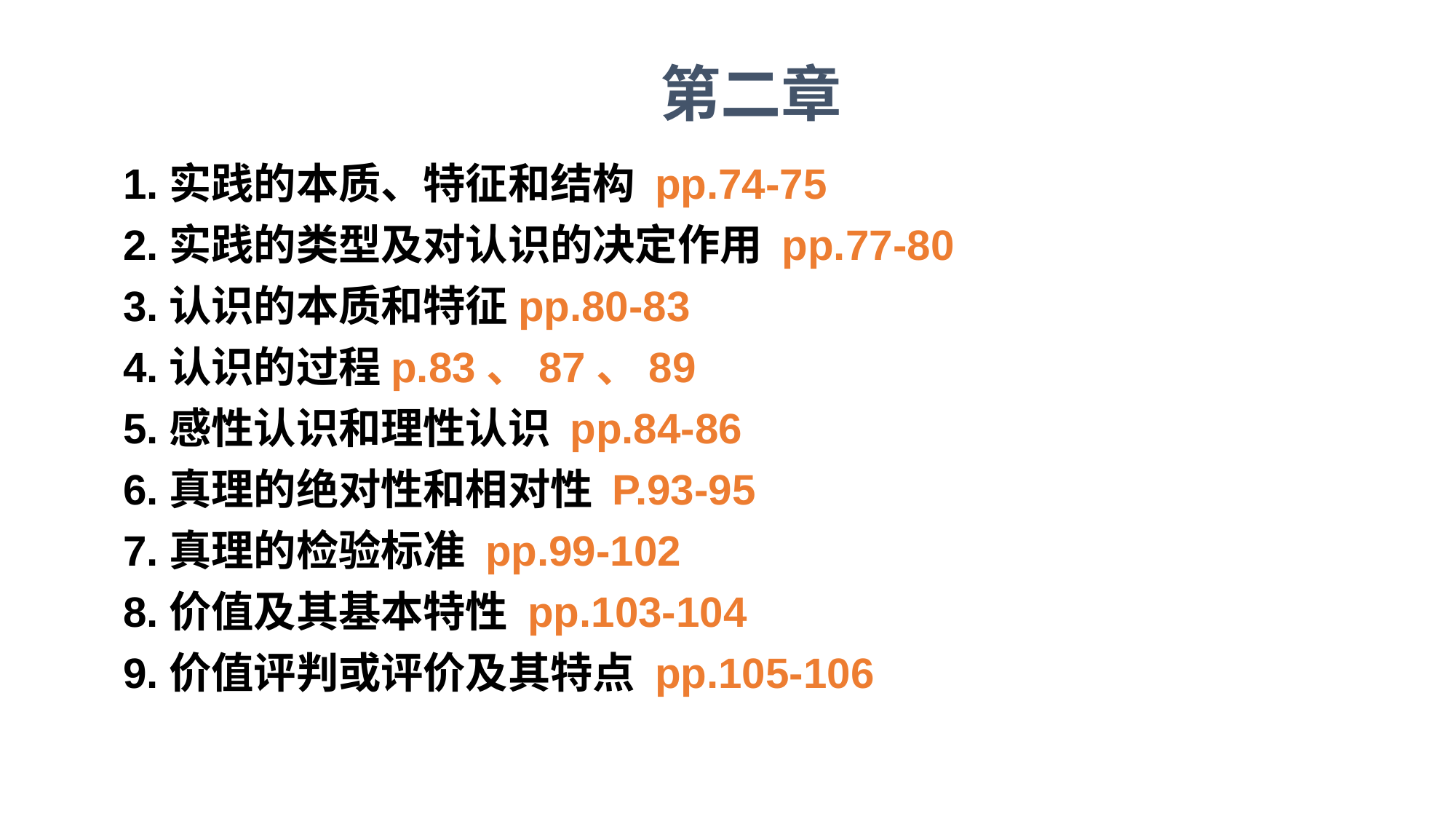

第二章
1.实践的本质、特征和结构 pp.74-75
2.实践的类型及对认识的决定作用 pp.77-80
3.认识的本质和特征pp.80-83
4.认识的过程p.83、87、89
5.感性认识和理性认识 pp.84-86
6.真理的绝对性和相对性 P.93-95
7.真理的检验标准 pp.99-102
8.价值及其基本特性 pp.103-104
9.价值评判或评价及其特点 pp.105-106